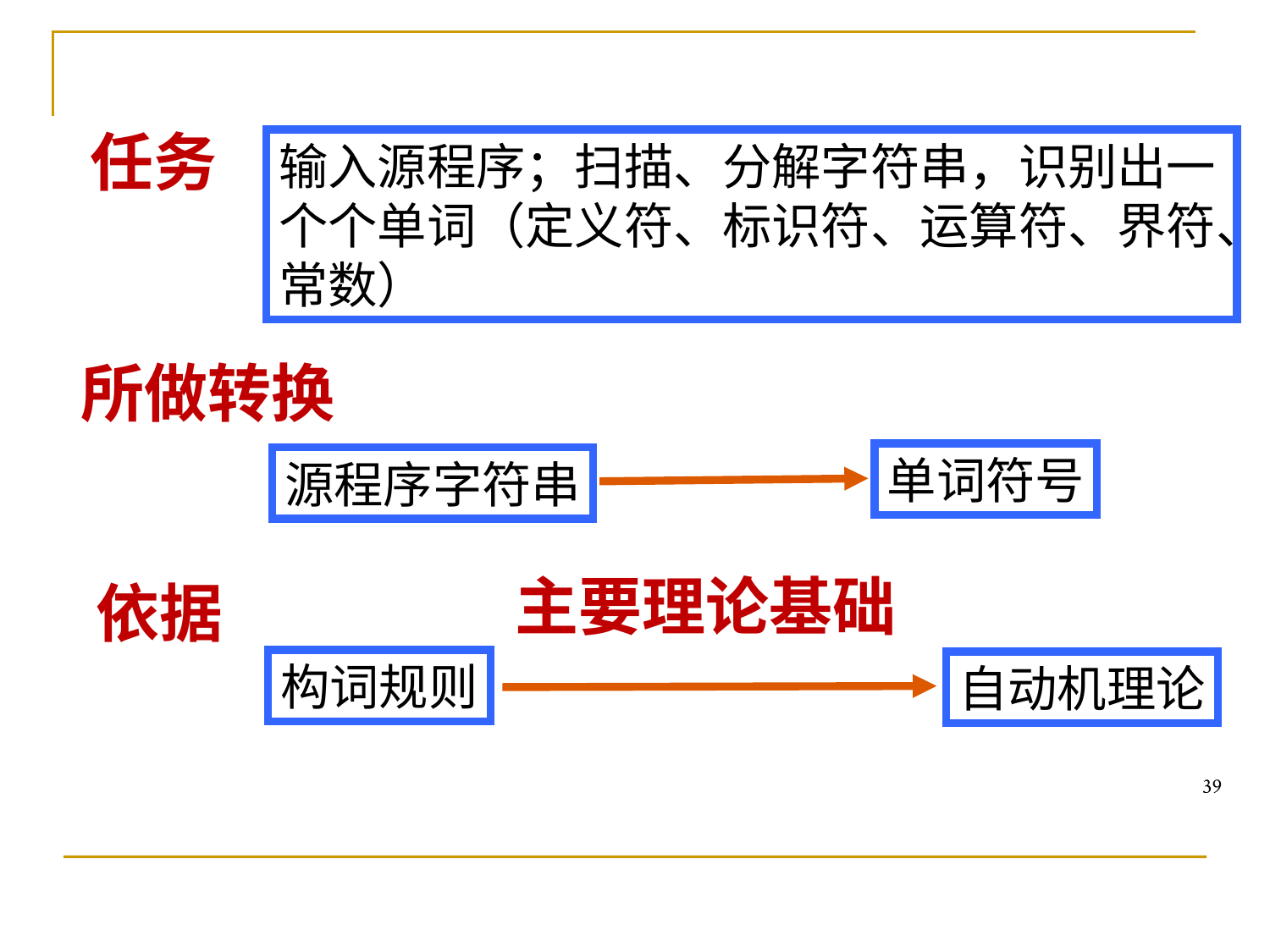

任务
输入源程序；扫描、分解字符串，识别出一个个单词（定义符、标识符、运算符、界符、常数）
所做转换
单词符号
源程序字符串

主要理论基础
依据
构词规则
自动机理论

39